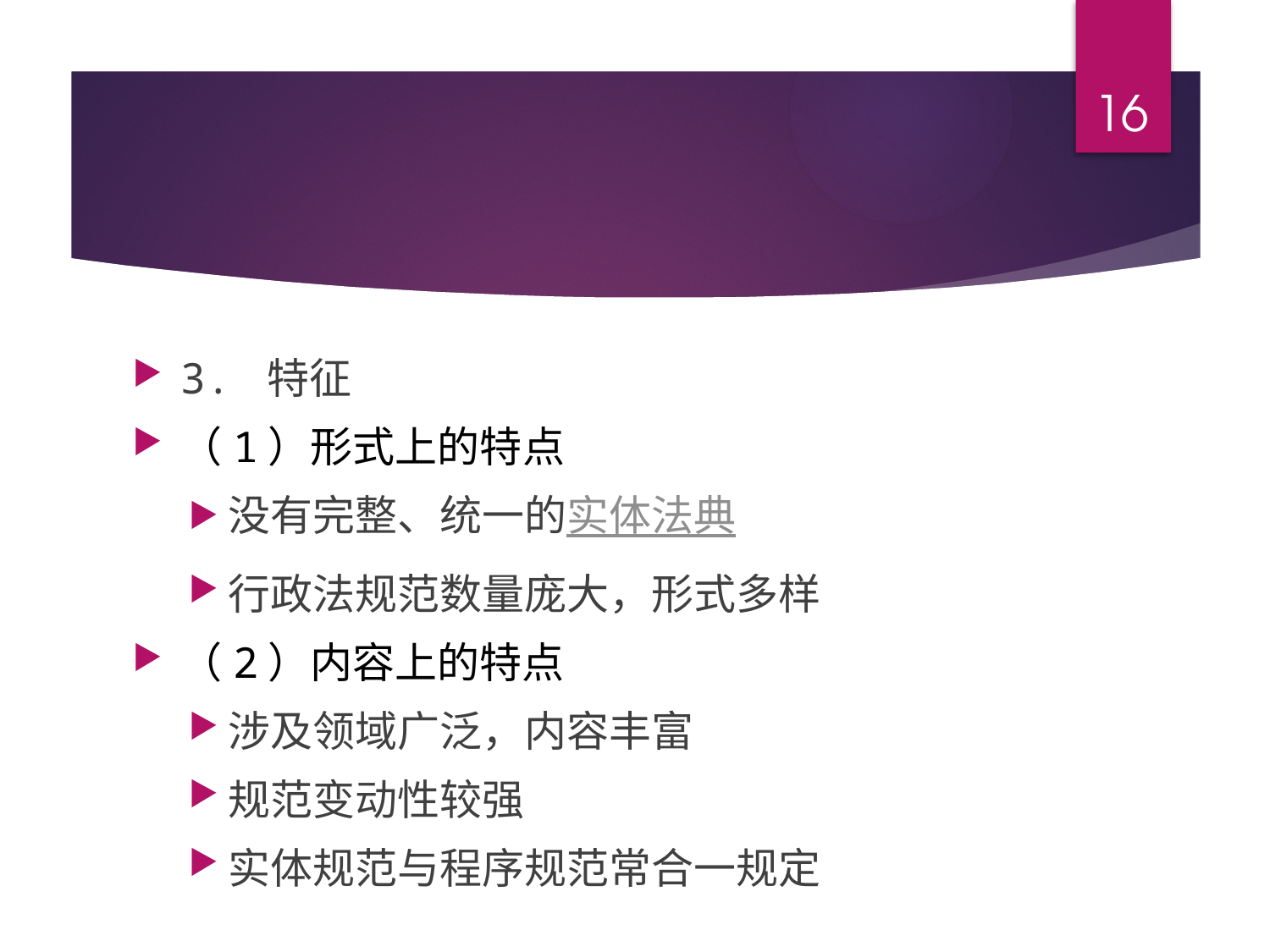

16
#
3. 特征
（1）形式上的特点
没有完整、统一的实体法典
行政法规范数量庞大，形式多样
（2）内容上的特点
涉及领域广泛，内容丰富
规范变动性较强
实体规范与程序规范常合一规定